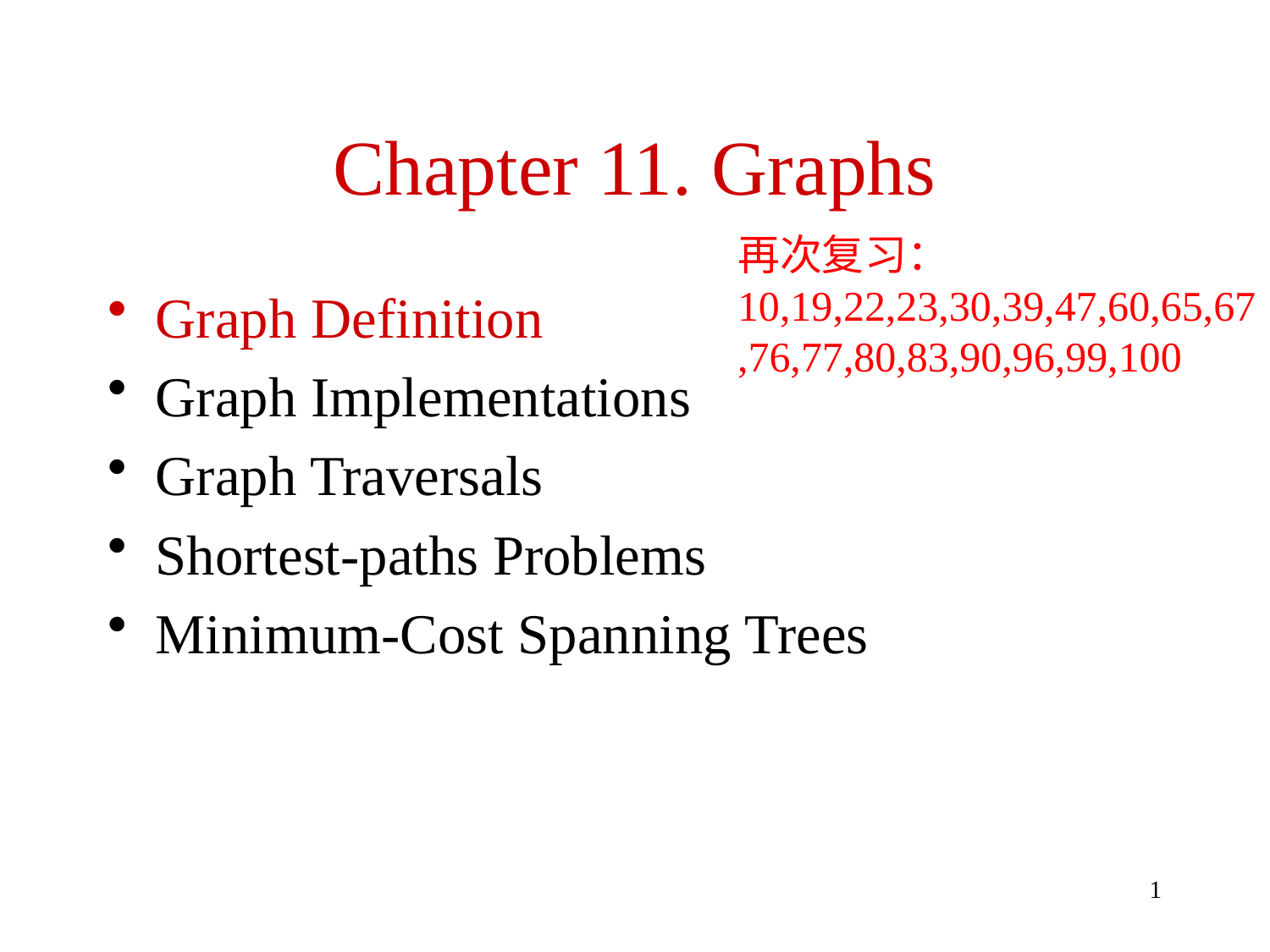

# Chapter 11. Graphs
再次复习：10,19,22,23,30,39,47,60,65,67,76,77,80,83,90,96,99,100
Graph Definition
Graph Implementations
Graph Traversals
Shortest-paths Problems
Minimum-Cost Spanning Trees
1